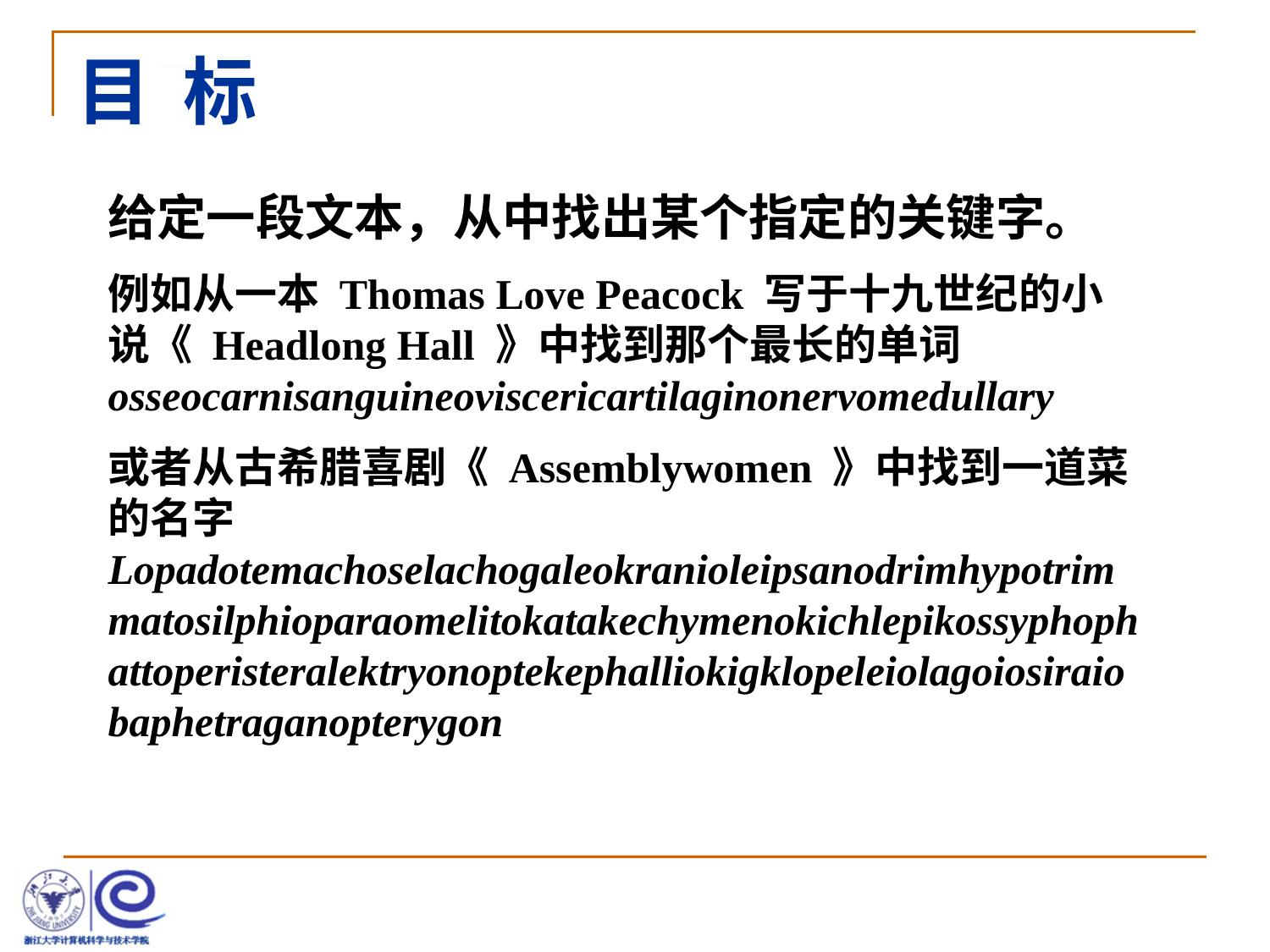

# 目  标
给定一段文本，从中找出某个指定的关键字。
例如从一本 Thomas Love Peacock 写于十九世纪的小说《 Headlong Hall 》中找到那个最长的单词 osseocarnisanguineoviscericartilaginonervomedullary
或者从古希腊喜剧《 Assemblywomen 》中找到一道菜的名字 Lopadotemachoselachogaleokranioleipsanodrimhypotrimmatosilphioparaomelitokatakechymenokichlepikossyphophattoperisteralektryonoptekephalliokigklopeleiolagoiosiraiobaphetraganopterygon